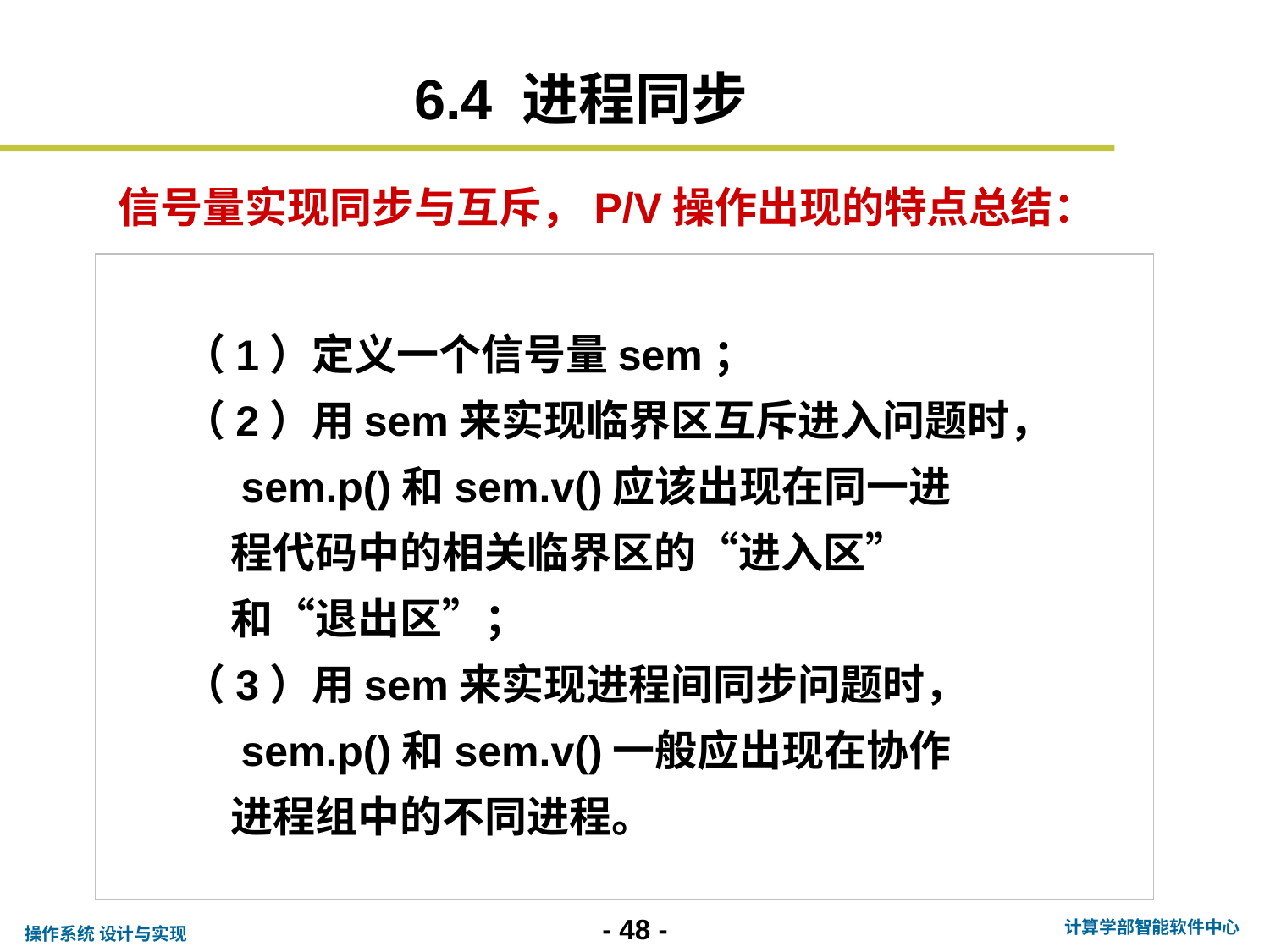

6.4 进程同步
信号量实现同步与互斥，P/V操作出现的特点总结：
（1）定义一个信号量sem；
（2）用sem来实现临界区互斥进入问题时，
     sem.p()和sem.v()应该出现在同一进
     程代码中的相关临界区的“进入区”
     和“退出区”；
（3）用sem来实现进程间同步问题时，
     sem.p()和sem.v()一般应出现在协作
     进程组中的不同进程。